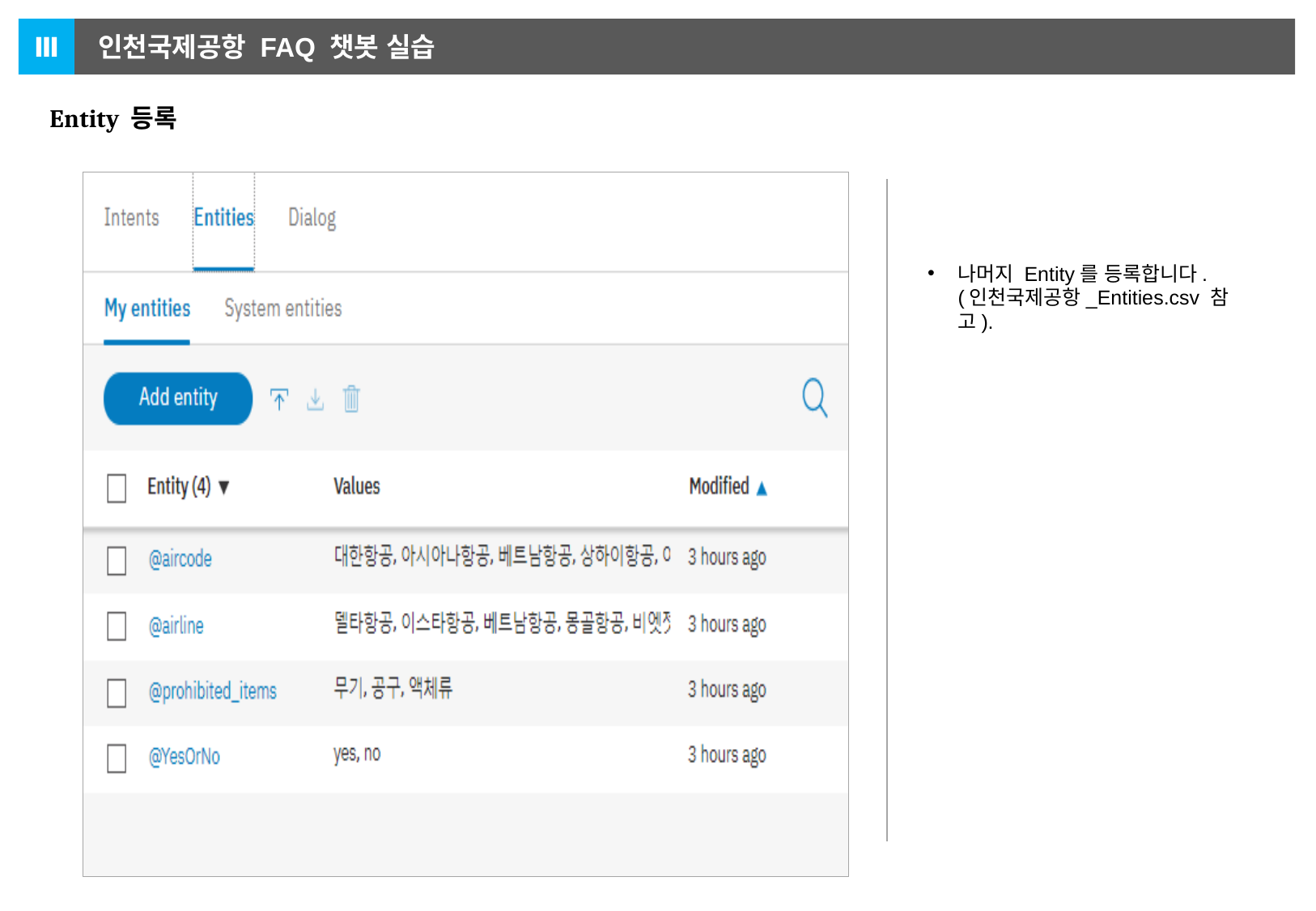

Ⅲ
인천국제공항 FAQ 챗봇 실습
Entity 등록

나머지 Entity를 등록합니다.
(인천국제공항_Entities.csv 참고).